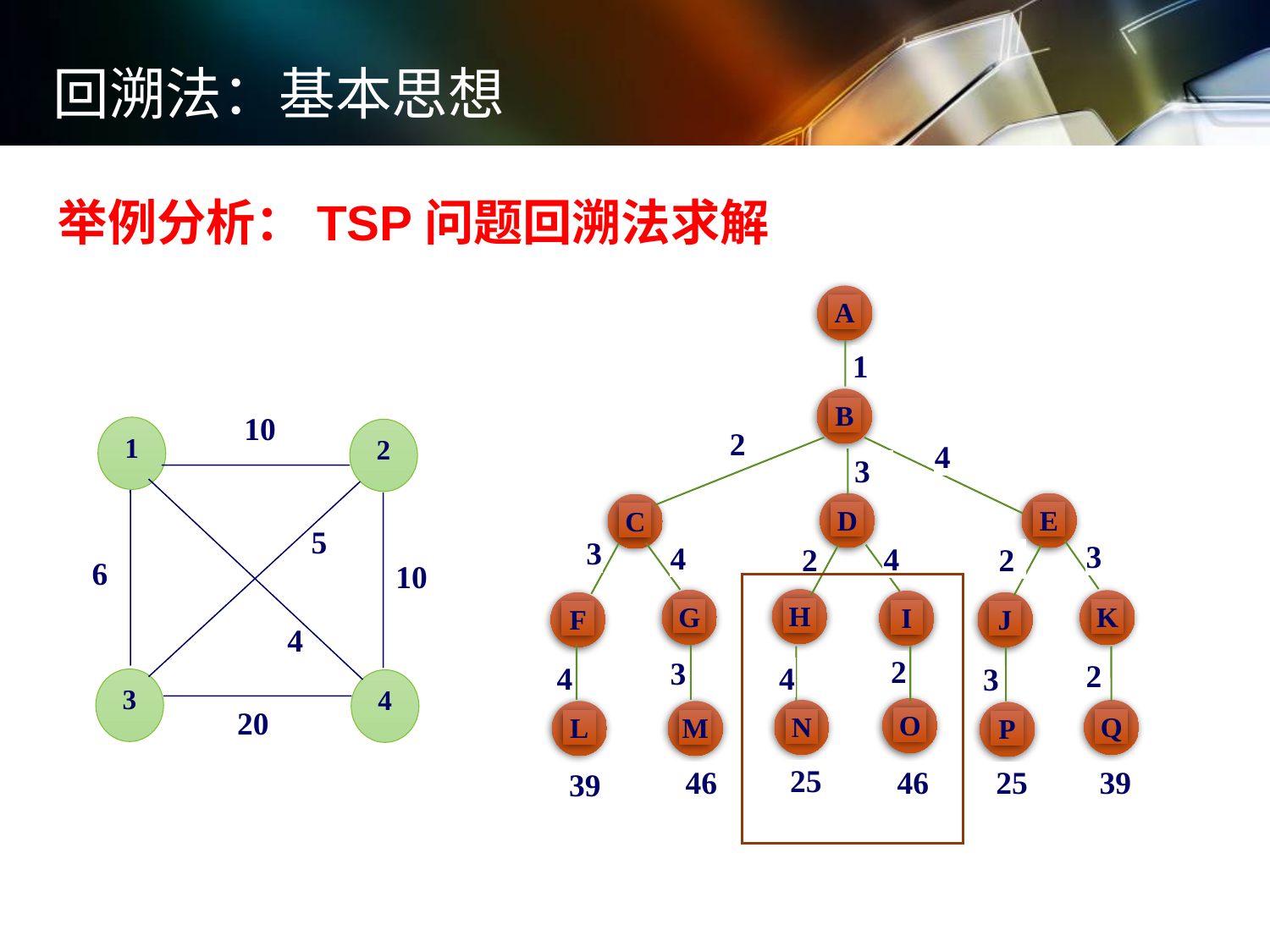

回溯法：基本思想
举例分析：TSP问题回溯法求解

A

1

B
10

1

2

5
6
10
4

3

4

20
2
4

3

D

E

C
3
3
4
4
2
2

H

G

K

I

F

J

2
3
2
4
4
3

O

N

Q

L

M

P
25
46
46
25
39
39